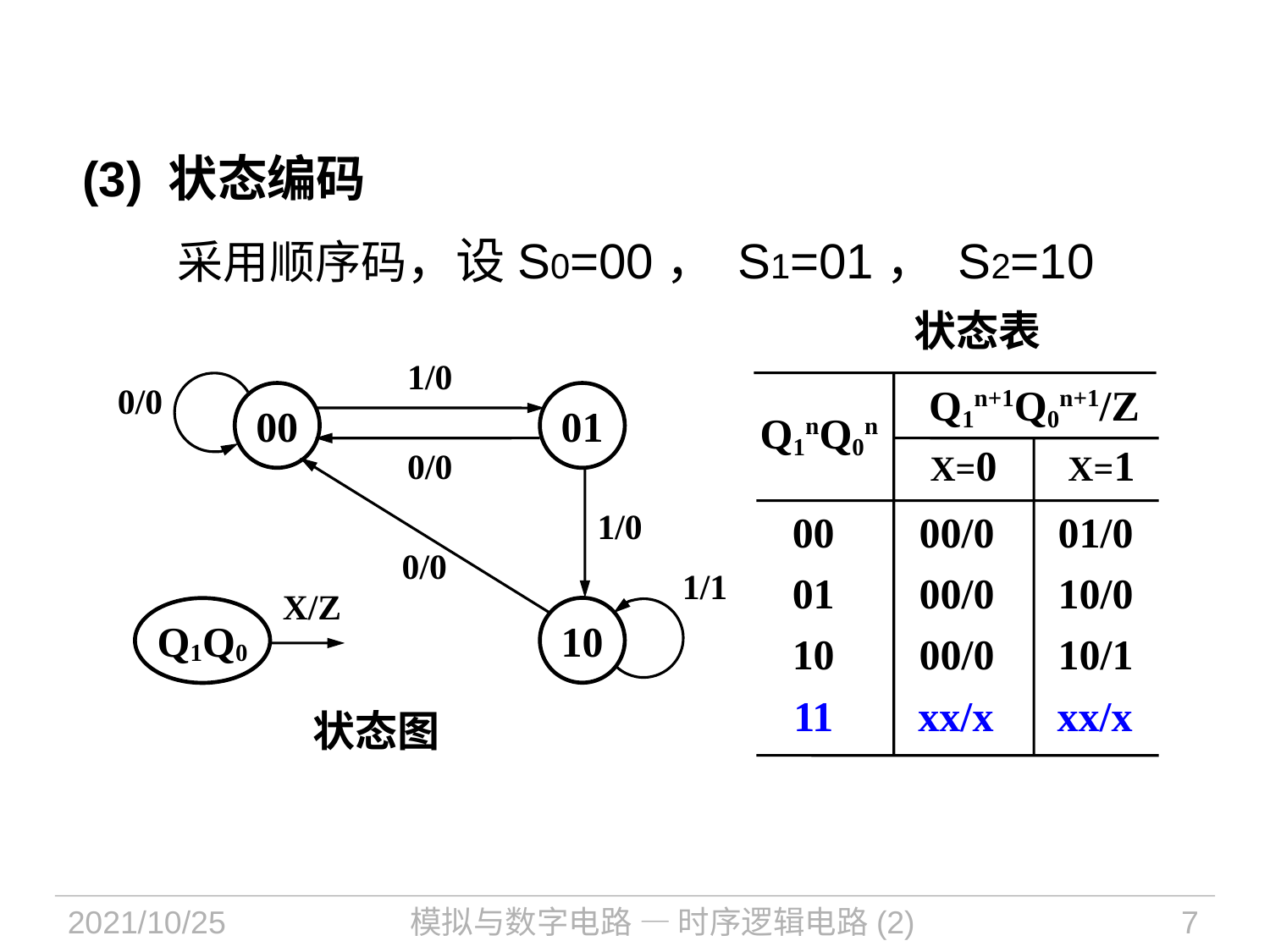

(3) 状态编码
采用顺序码，设S0=00， S1=01， S2=10
状态表
1/0
0/0

Q1n+1Q0n+1/Z

00
01
Q1nQ0n

 X=0        X=1

0/0

00        00/0      01/0
01        00/0      10/0
10        00/0      10/1

1/0
0/0
1/1
X/Z
10
Q1Q0

11        xx/x      xx/x
状态图
2021/10/25
模拟与数字电路 — 时序逻辑电路(2)
7